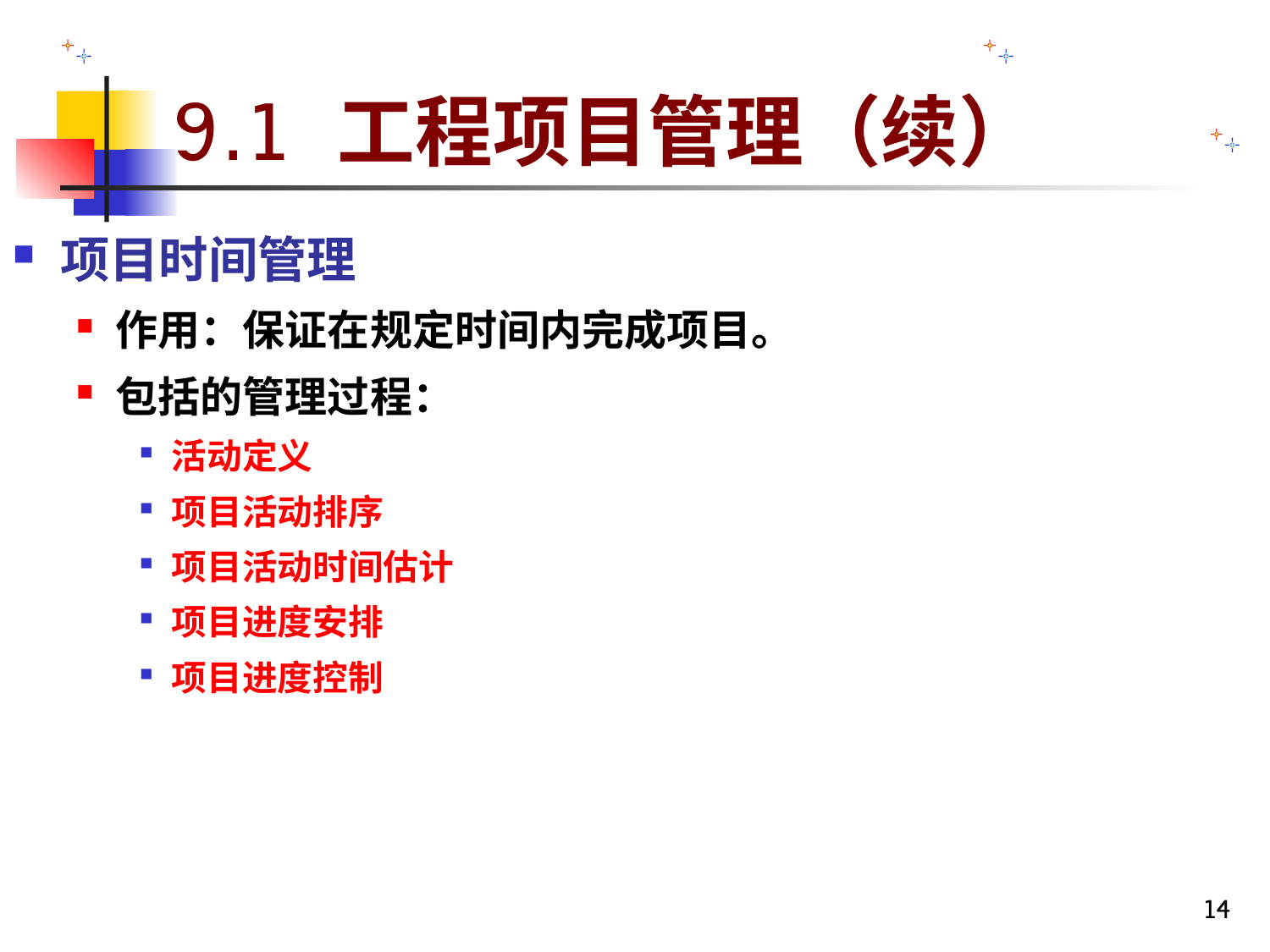

# 9.1 工程项目管理（续）
项目时间管理
作用：保证在规定时间内完成项目。
包括的管理过程：
活动定义
项目活动排序
项目活动时间估计
项目进度安排
项目进度控制

14